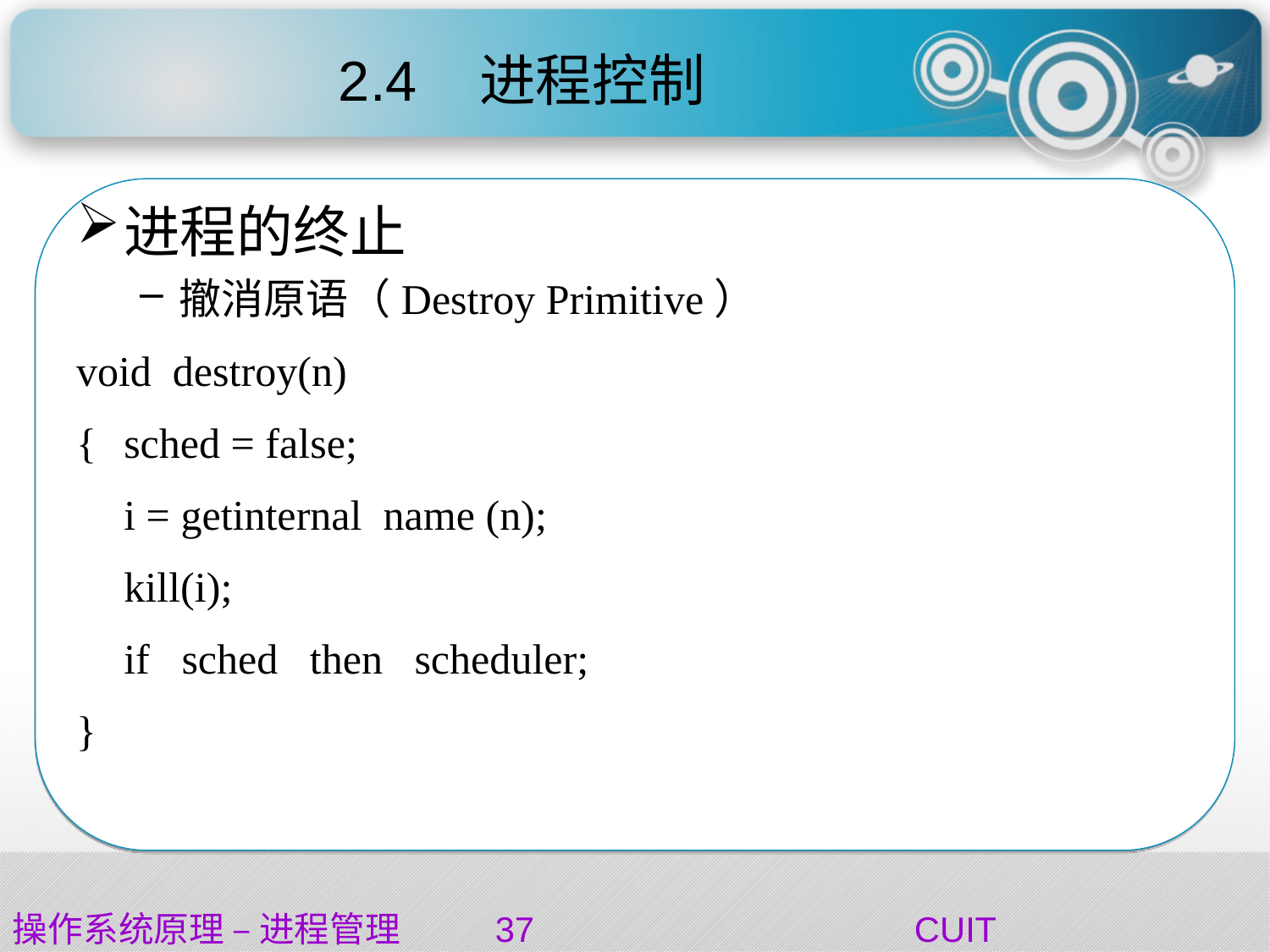

# 2.4	 进程控制
进程的终止
撤消原语（Destroy Primitive）
void  destroy(n)
{	sched = false;
	i = getinternal  name (n);
	kill(i);
	if   sched   then   scheduler;
}